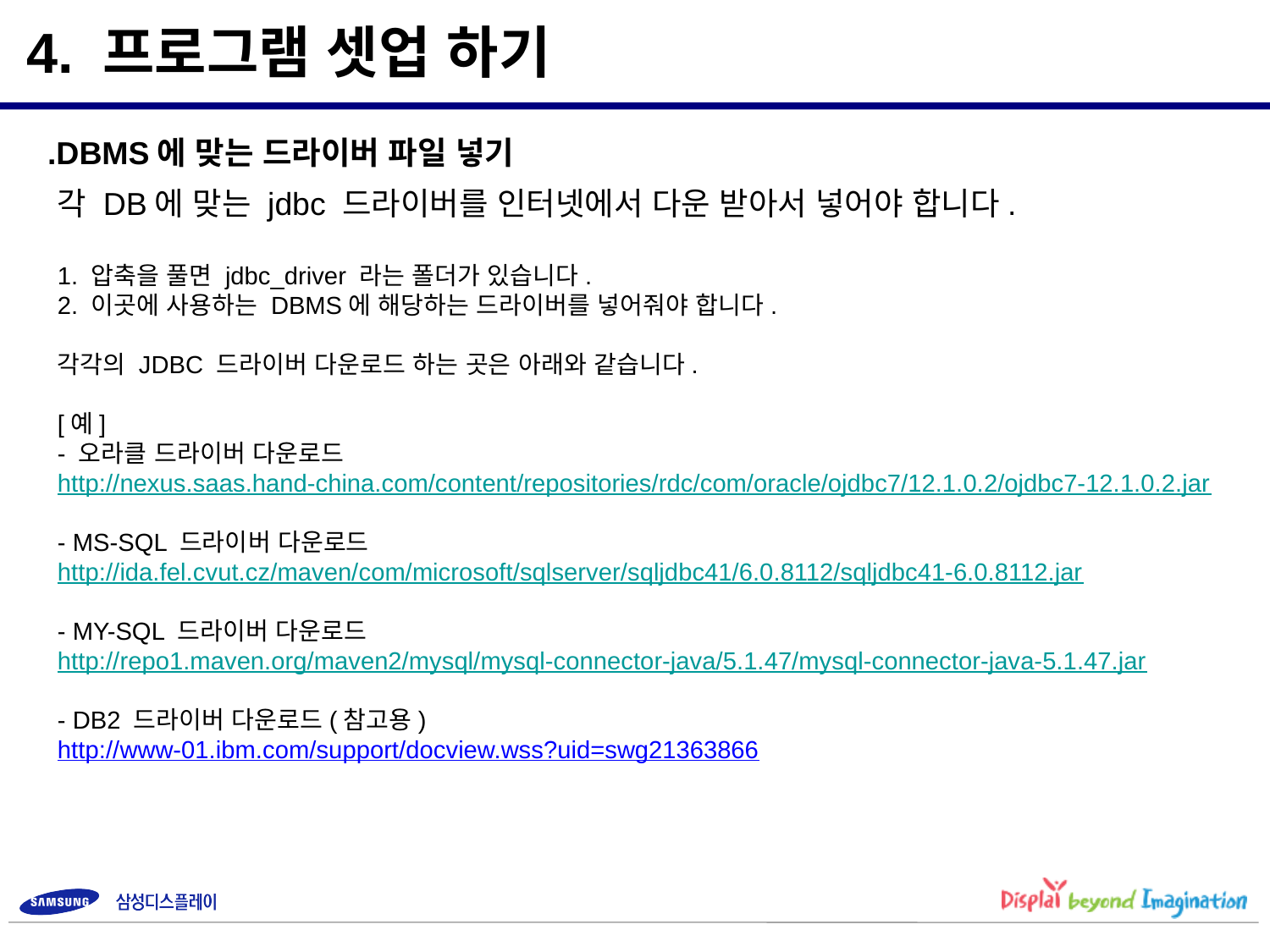

4. 프로그램 셋업 하기
.DBMS에 맞는 드라이버 파일 넣기
각 DB에 맞는 jdbc 드라이버를 인터넷에서 다운 받아서 넣어야 합니다.

1. 압축을 풀면 jdbc_driver 라는 폴더가 있습니다.
2. 이곳에 사용하는 DBMS에 해당하는 드라이버를 넣어줘야 합니다.

각각의 JDBC 드라이버 다운로드 하는 곳은 아래와 같습니다.

[예]
- 오라클 드라이버 다운로드
http://nexus.saas.hand-china.com/content/repositories/rdc/com/oracle/ojdbc7/12.1.0.2/ojdbc7-12.1.0.2.jar

- MS-SQL 드라이버 다운로드
http://ida.fel.cvut.cz/maven/com/microsoft/sqlserver/sqljdbc41/6.0.8112/sqljdbc41-6.0.8112.jar

- MY-SQL 드라이버 다운로드
http://repo1.maven.org/maven2/mysql/mysql-connector-java/5.1.47/mysql-connector-java-5.1.47.jar

- DB2 드라이버 다운로드(참고용)
http://www-01.ibm.com/support/docview.wss?uid=swg21363866